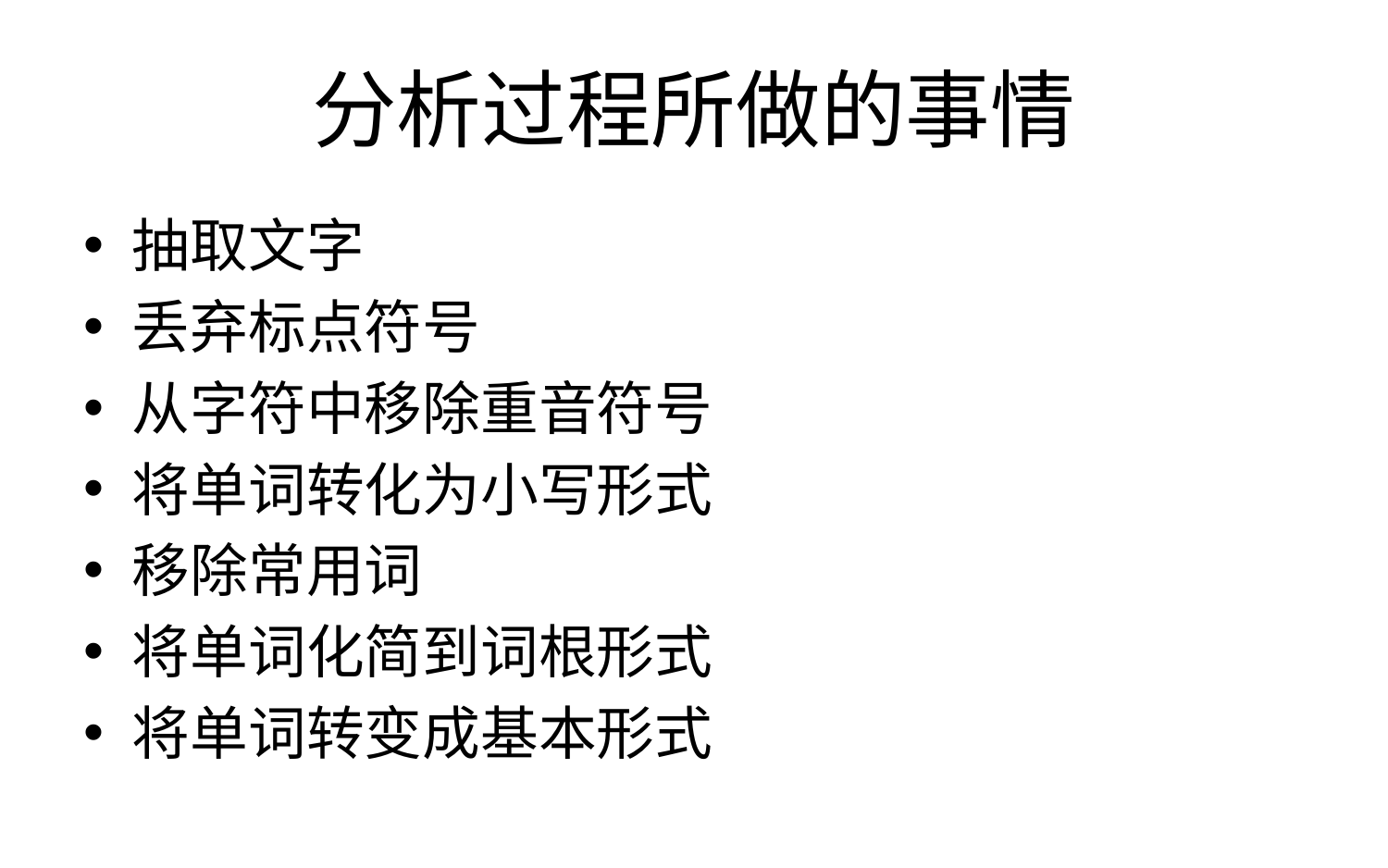

# 分析过程所做的事情
抽取文字
丢弃标点符号
从字符中移除重音符号
将单词转化为小写形式
移除常用词
将单词化简到词根形式
将单词转变成基本形式